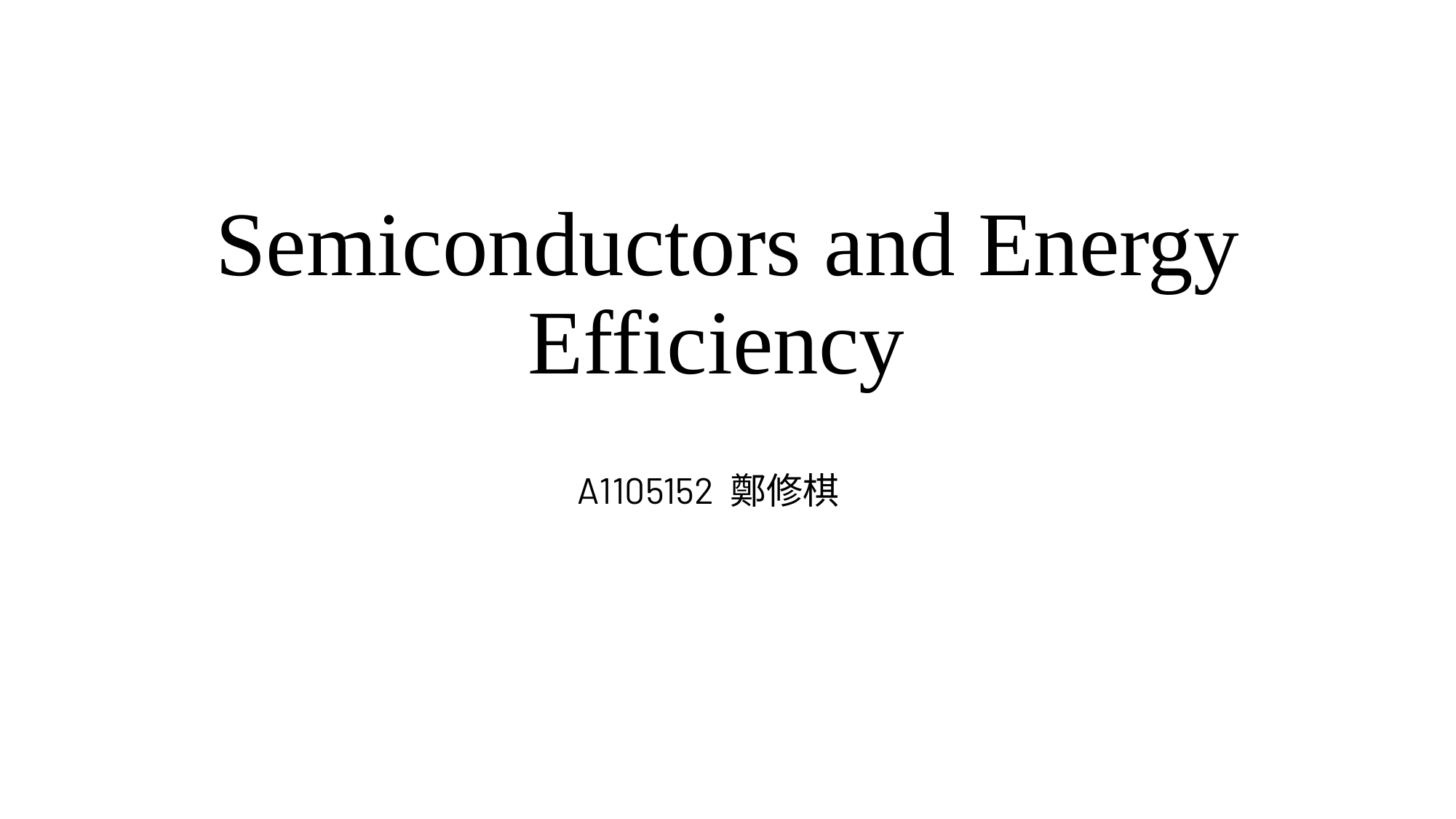

# Semiconductors and Energy Efficiency
A1105152 鄭修棋